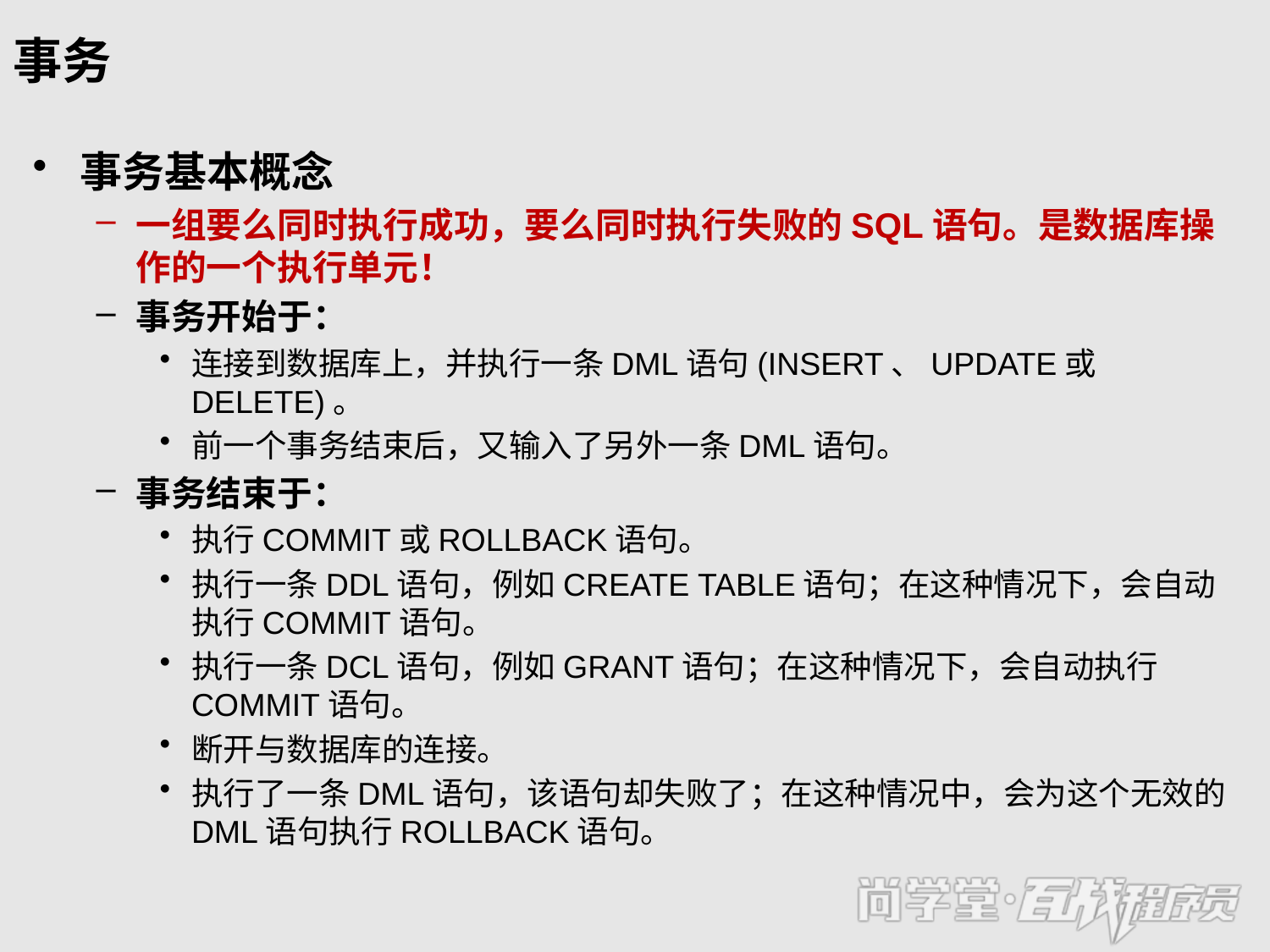

# 事务
事务基本概念
一组要么同时执行成功，要么同时执行失败的SQL语句。是数据库操作的一个执行单元！
事务开始于：
连接到数据库上，并执行一条DML语句(INSERT、UPDATE或DELETE)。
前一个事务结束后，又输入了另外一条DML语句。
事务结束于：
执行COMMIT或ROLLBACK语句。
执行一条DDL语句，例如CREATE TABLE语句；在这种情况下，会自动执行COMMIT语句。
执行一条DCL语句，例如GRANT语句；在这种情况下，会自动执行COMMIT语句。
断开与数据库的连接。
执行了一条DML语句，该语句却失败了；在这种情况中，会为这个无效的DML语句执行ROLLBACK语句。